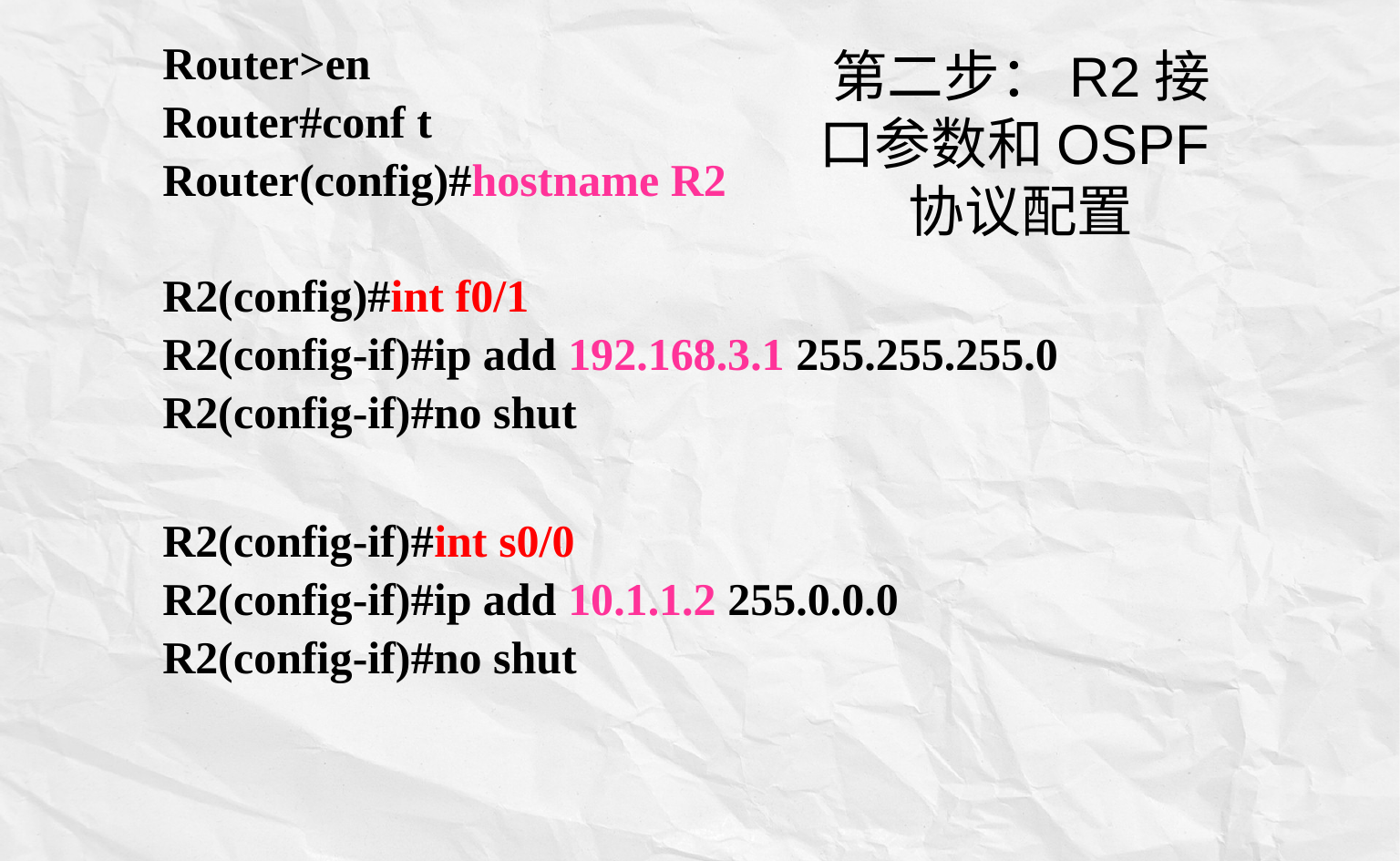

Router>en
Router#conf t
Router(config)#hostname R2

R2(config)#int f0/1
R2(config-if)#ip add 192.168.3.1 255.255.255.0
R2(config-if)#no shut

R2(config-if)#int s0/0
R2(config-if)#ip add 10.1.1.2 255.0.0.0
R2(config-if)#no shut
# 第二步：R2接口参数和OSPF协议配置

57